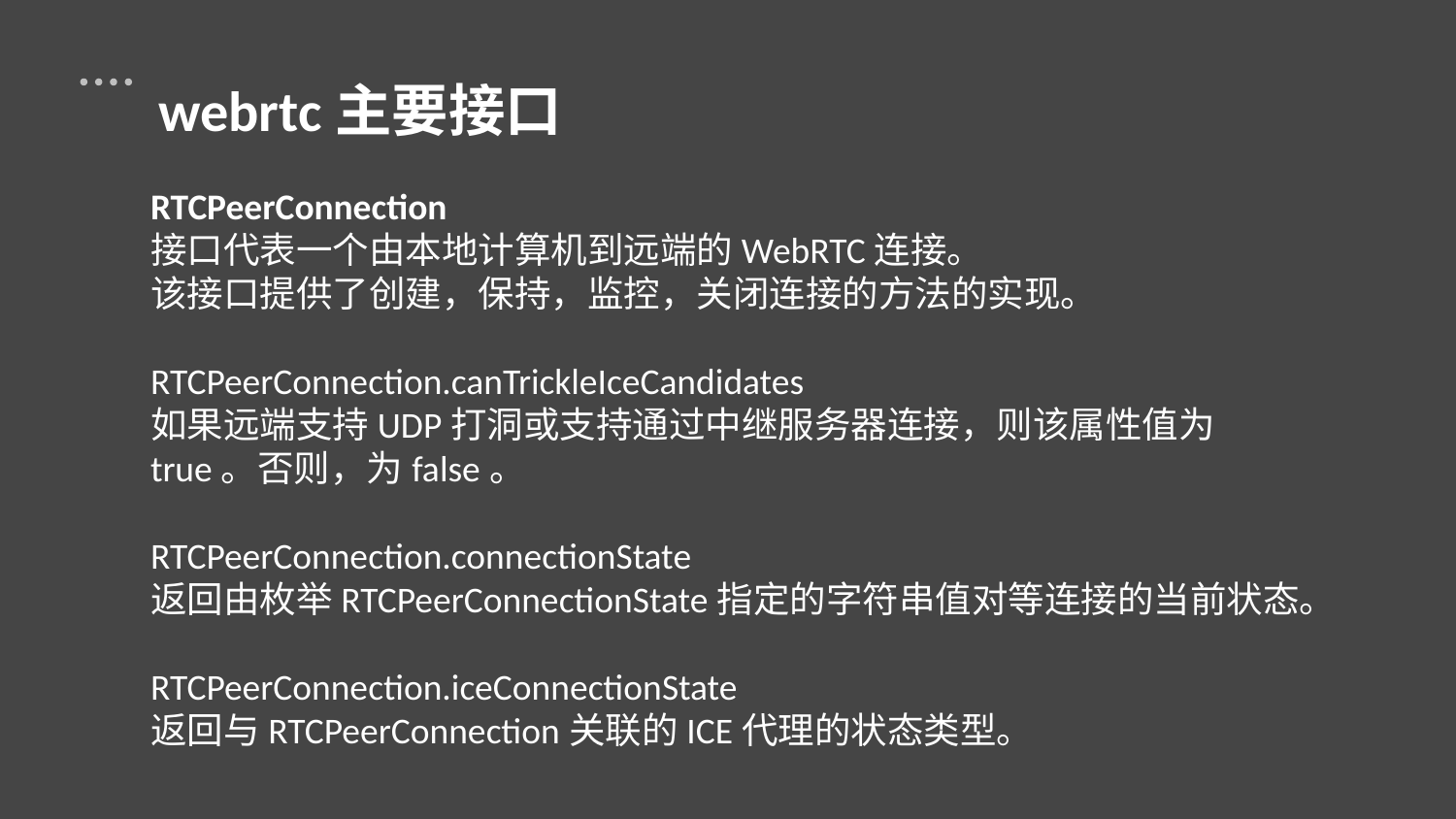

webrtc主要接口
RTCPeerConnection
接口代表一个由本地计算机到远端的WebRTC连接。
该接口提供了创建，保持，监控，关闭连接的方法的实现。

RTCPeerConnection.canTrickleIceCandidates
如果远端支持UDP打洞或支持通过中继服务器连接，则该属性值为true。否则，为false。

RTCPeerConnection.connectionState
返回由枚举RTCPeerConnectionState指定的字符串值对等连接的当前状态。

RTCPeerConnection.iceConnectionState
返回与RTCPeerConnection关联的ICE代理的状态类型。